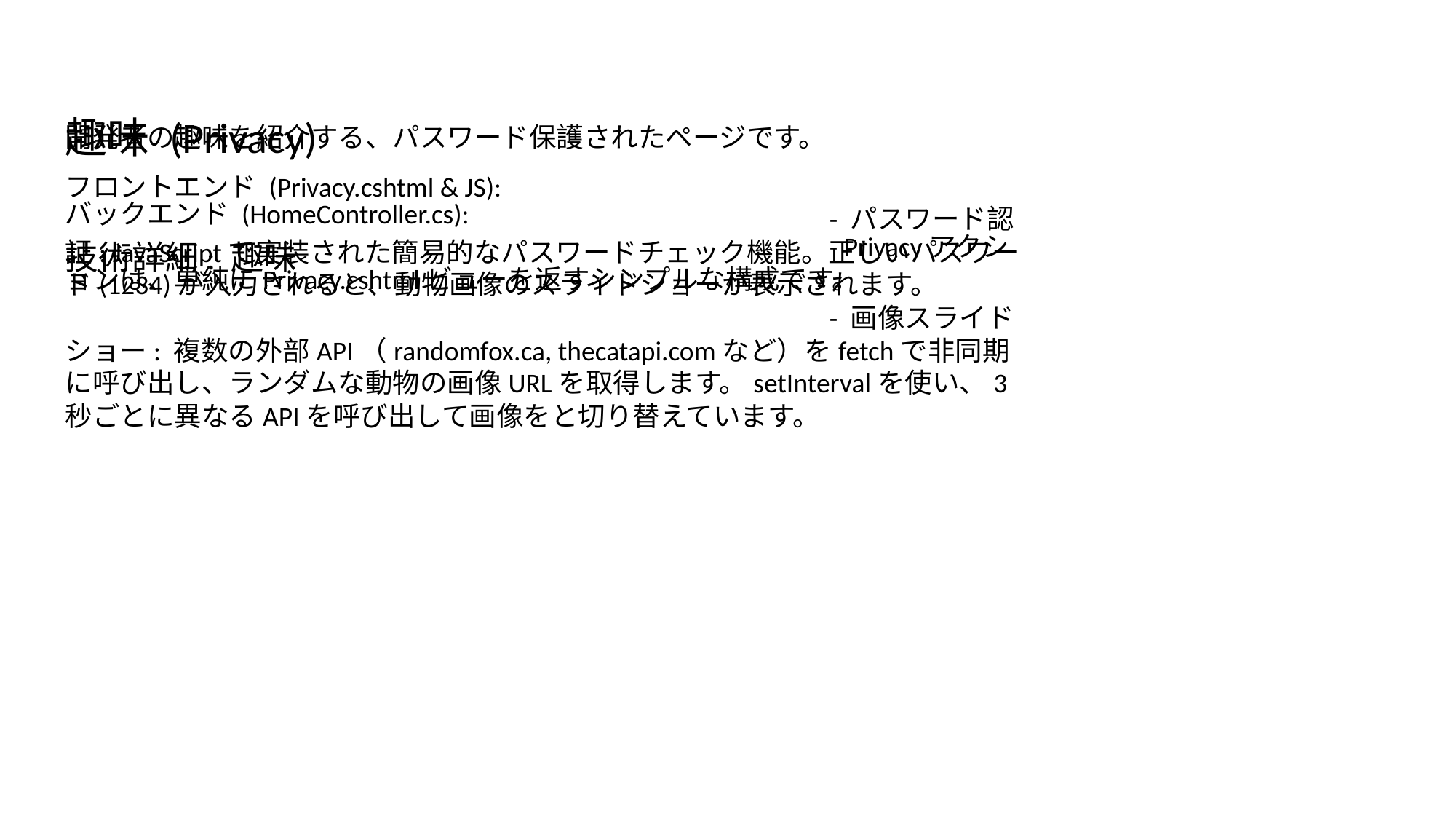

趣味 (Privacy)
開発者の趣味を紹介する、パスワード保護されたページです。
バックエンド (HomeController.cs):
							- Privacyアクションは、単純にPrivacy.cshtmlビューを返すシンプルな構成です。
技術詳細: 趣味
フロントエンド (Privacy.cshtml & JS):
							- パスワード認証: JavaScriptで実装された簡易的なパスワードチェック機能。正しいパスワード(1234)が入力されると、動物画像のスライドショーが表示されます。
							- 画像スライドショー: 複数の外部API（randomfox.ca, thecatapi.comなど）をfetchで非同期に呼び出し、ランダムな動物の画像URLを取得します。setIntervalを使い、3秒ごとに異なるAPIを呼び出して画像をと切り替えています。